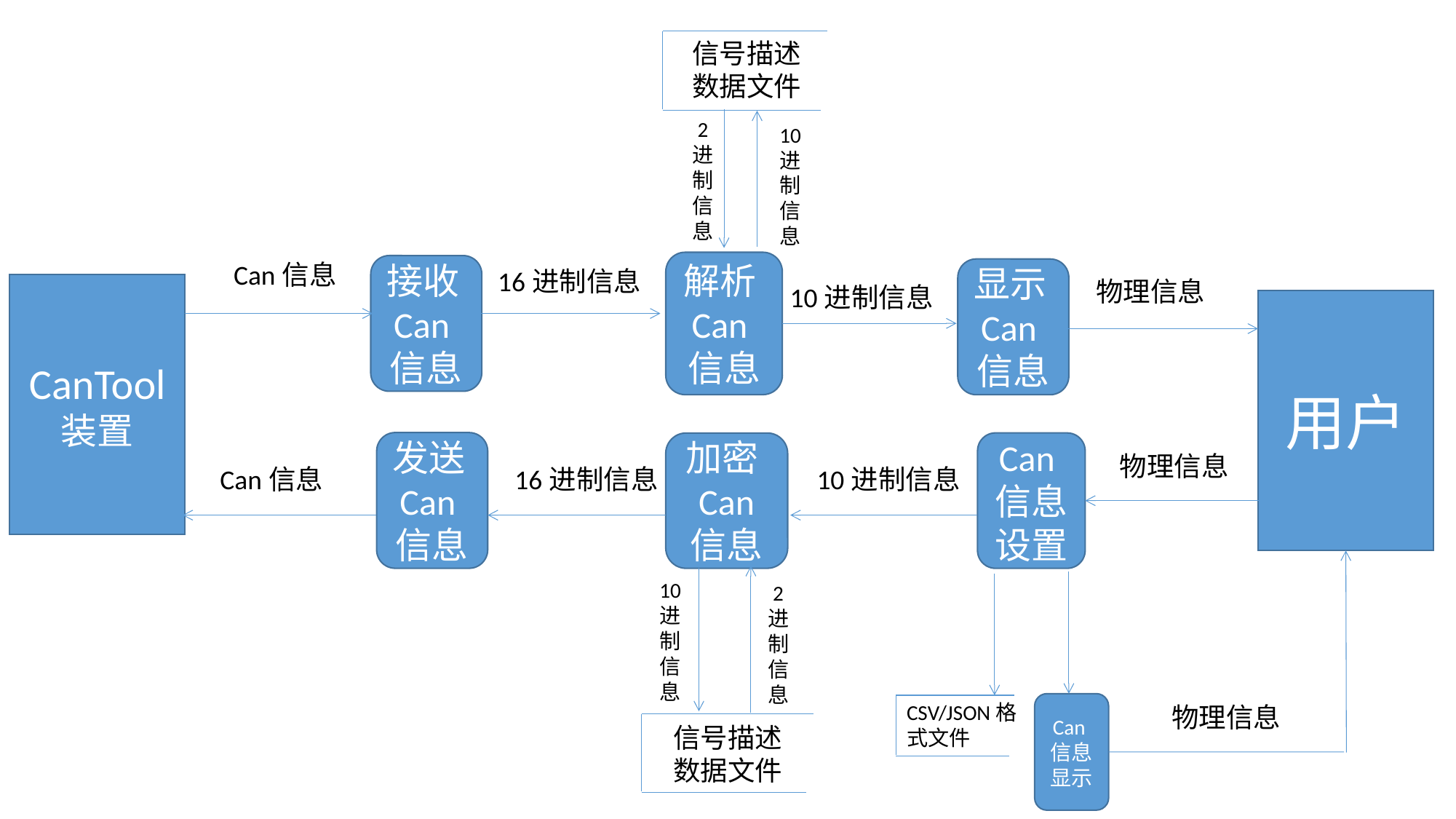

信号描述数据文件
2
进
制
信
息
10进制信息
Can信息
解析Can信息
接收Can信息
16进制信息
显示Can信息
物理信息
CanTool
装置
10进制信息
用户
发送Can信息
Can信息设置
加密Can
信息
物理信息
Can信息
16进制信息
10进制信息
10进制信息
2
进
制
信
息
CSV/JSON格式文件
Can信息
显示
物理信息
信号描述数据文件